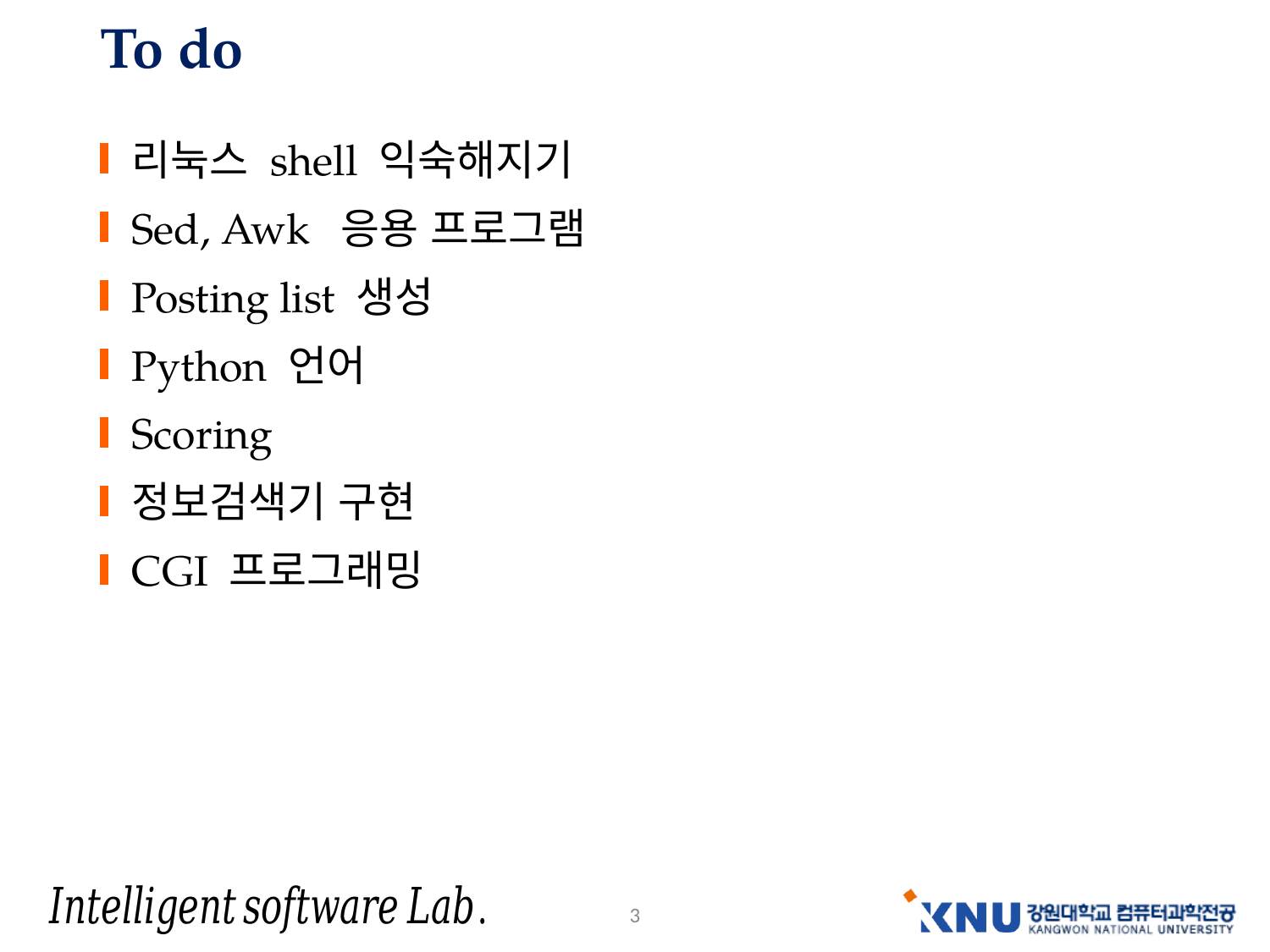

# To do
리눅스 shell 익숙해지기
Sed, Awk  응용 프로그램
Posting list 생성
Python 언어
Scoring
정보검색기 구현
CGI 프로그래밍